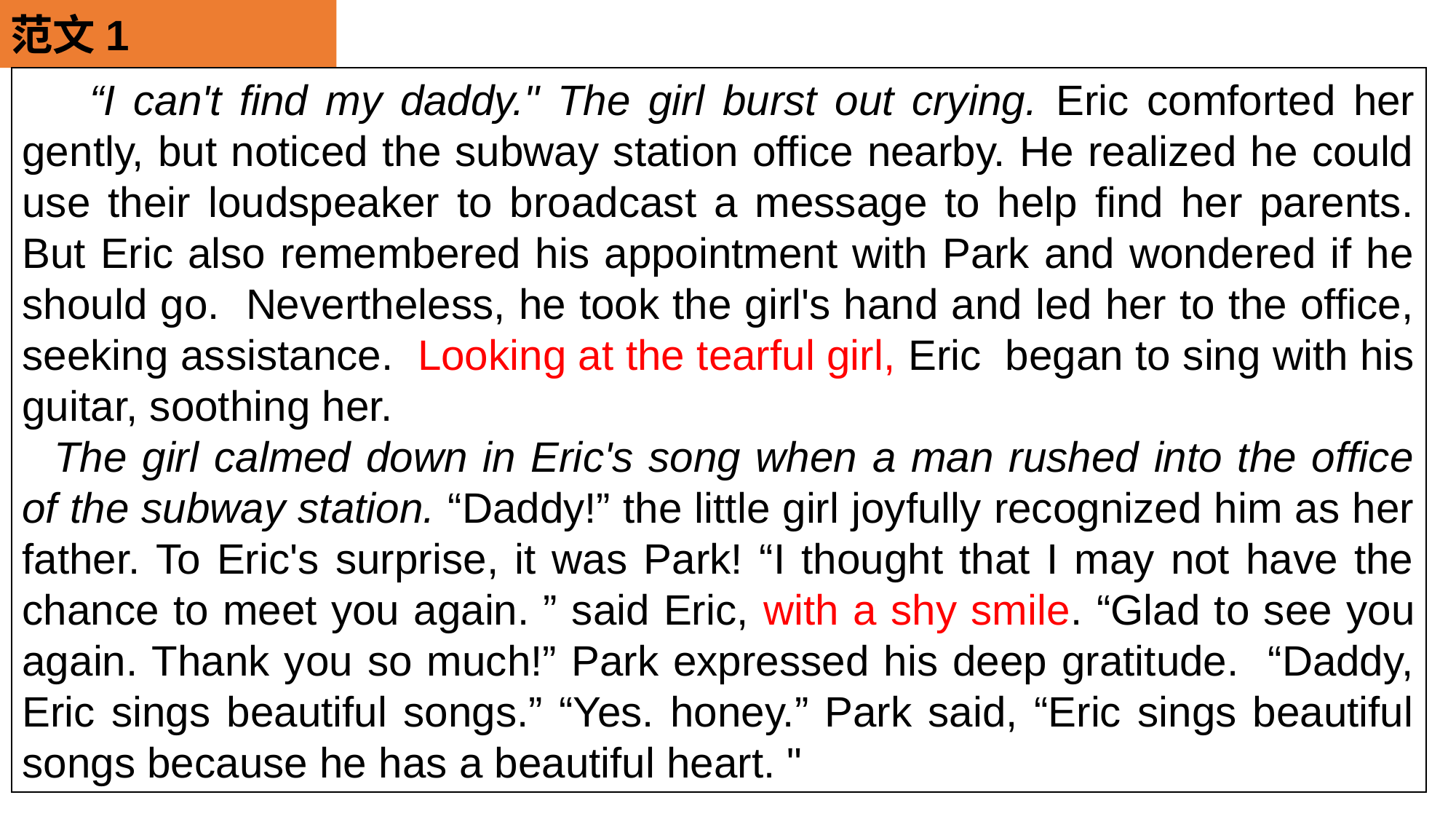

范文1
  “I can't find my daddy." The girl burst out crying. Eric comforted her gently, but noticed the subway station office nearby. He realized he could use their loudspeaker to broadcast a message to help find her parents. But Eric also remembered his appointment with Park and wondered if he should go.  Nevertheless, he took the girl's hand and led her to the office, seeking assistance.  Looking at the tearful girl, Eric  began to sing with his guitar, soothing her.
The girl calmed down in Eric's song when a man rushed into the office of the subway station. “Daddy!” the little girl joyfully recognized him as her father. To Eric's surprise, it was Park! “I thought that I may not have the chance to meet you again. ” said Eric, with a shy smile. “Glad to see you again. Thank you so much!” Park expressed his deep gratitude.  “Daddy, Eric sings beautiful songs.” “Yes. honey.” Park said, “Eric sings beautiful songs because he has a beautiful heart. "